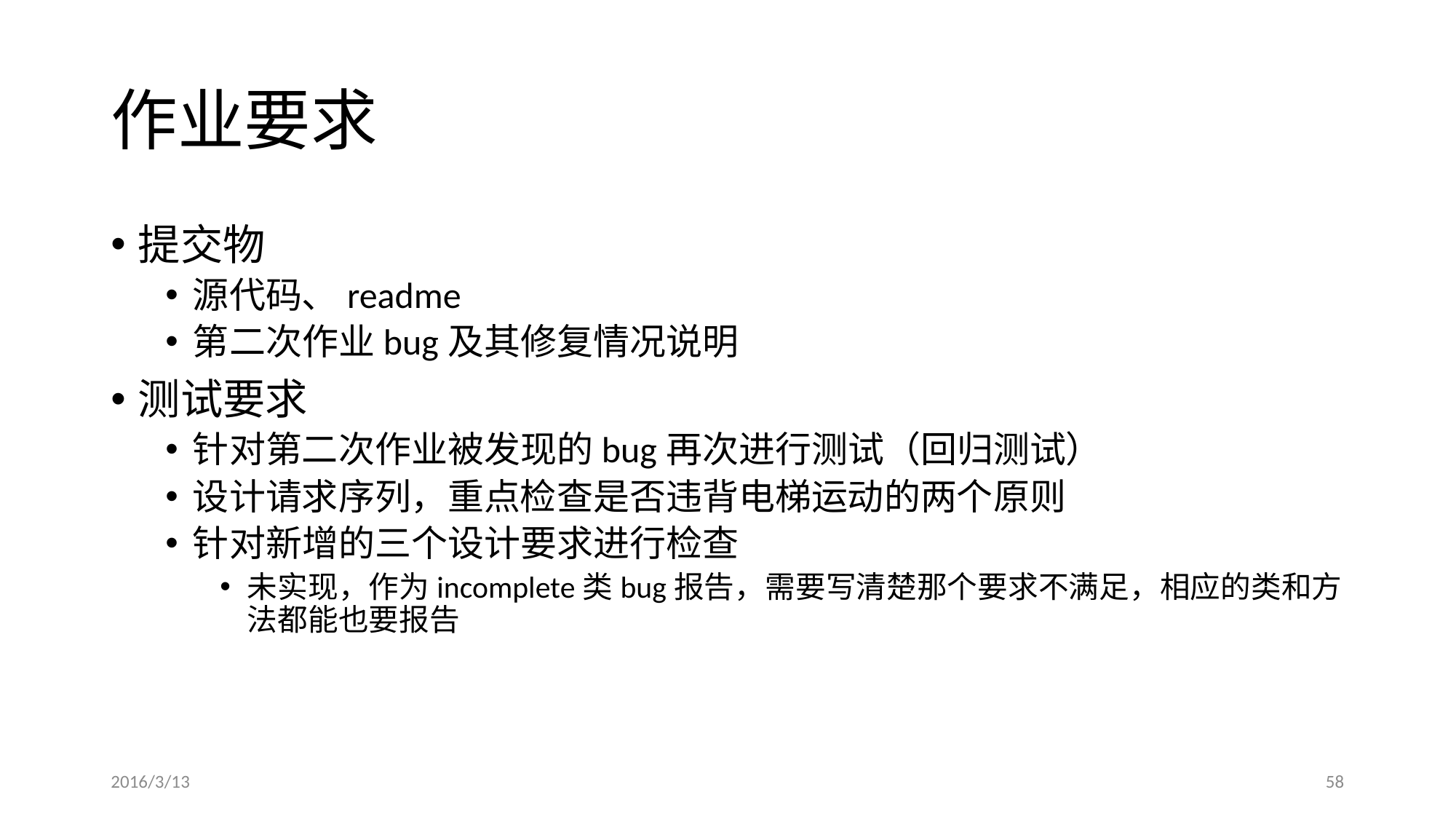

# 作业要求
提交物
源代码、readme
第二次作业bug及其修复情况说明
测试要求
针对第二次作业被发现的bug再次进行测试（回归测试）
设计请求序列，重点检查是否违背电梯运动的两个原则
针对新增的三个设计要求进行检查
未实现，作为incomplete类bug报告，需要写清楚那个要求不满足，相应的类和方法都能也要报告
2016/3/13
58